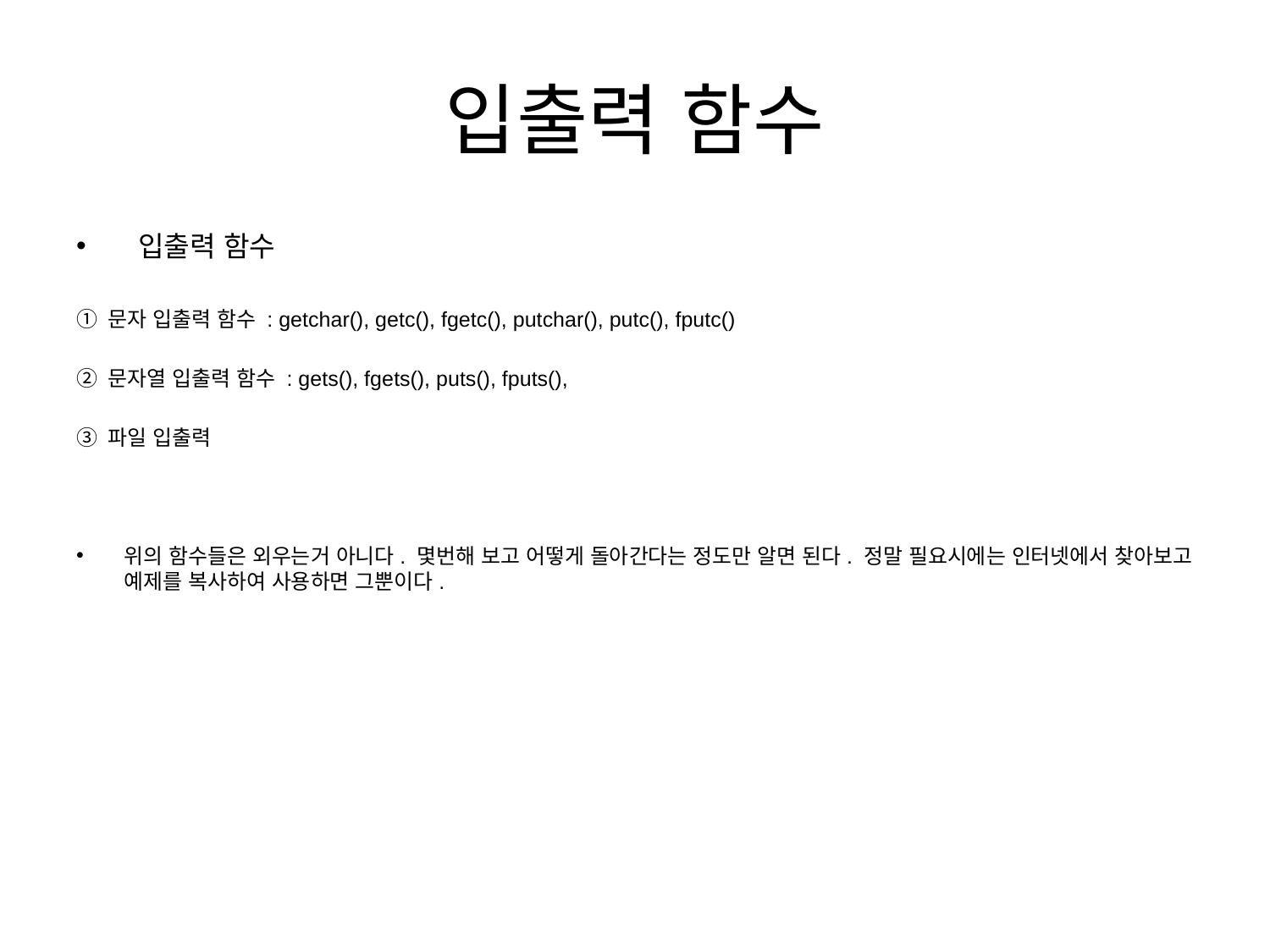

# 입출력 함수
 입출력 함수

문자 입출력 함수 : getchar(), getc(), fgetc(), putchar(), putc(), fputc()

문자열 입출력 함수 : gets(), fgets(), puts(), fputs(),

파일 입출력

위의 함수들은 외우는거 아니다. 몇번해 보고 어떻게 돌아간다는 정도만 알면 된다. 정말 필요시에는 인터넷에서 찾아보고 예제를 복사하여 사용하면 그뿐이다.